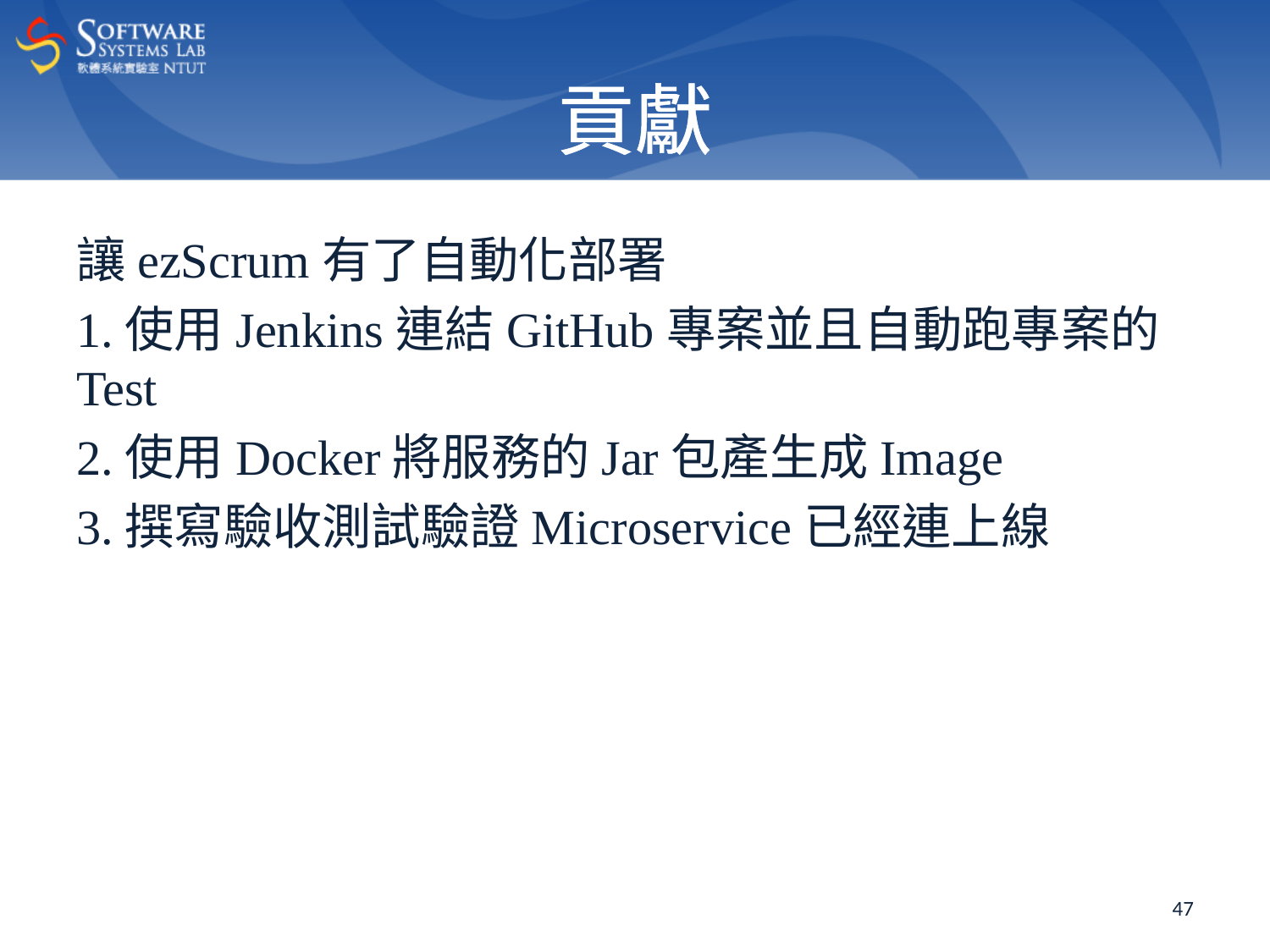

# 貢獻
讓ezScrum有了自動化部署
1.使用Jenkins連結GitHub專案並且自動跑專案的Test
2.使用Docker將服務的Jar包產生成Image
3.撰寫驗收測試驗證Microservice已經連上線

47